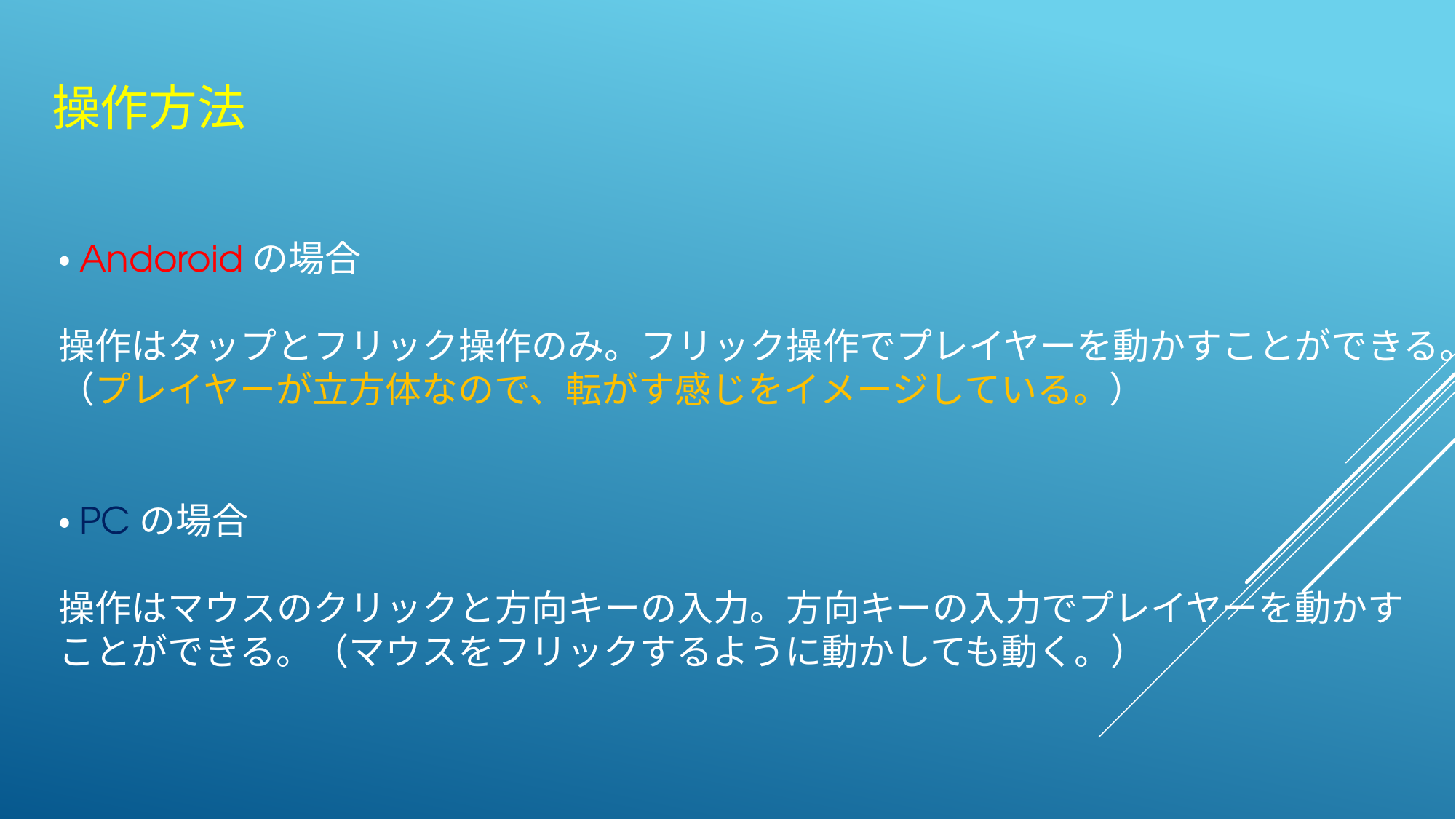

操作方法
・Andoroidの場合

操作はタップとフリック操作のみ。フリック操作でプレイヤーを動かすことができる。
（プレイヤーが立方体なので、転がす感じをイメージしている。）

・PCの場合

操作はマウスのクリックと方向キーの入力。方向キーの入力でプレイヤーを動かす
ことができる。（マウスをフリックするように動かしても動く。）